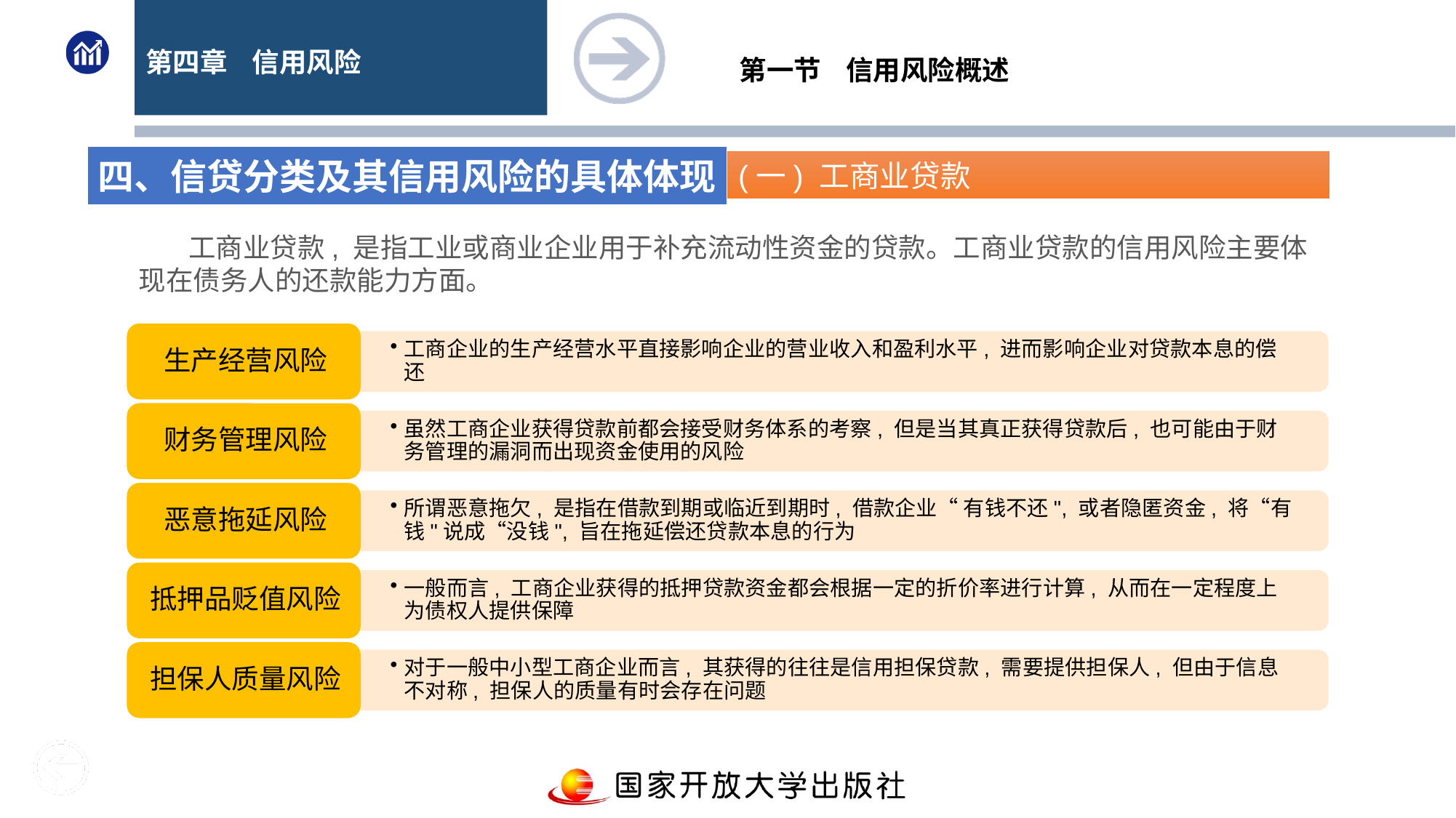

第一节    信用风险概述
第四章    信用风险
四、信贷分类及其信用风险的具体体现
(一) 工商业贷款
       工商业贷款, 是指工业或商业企业用于补充流动性资金的贷款。工商业贷款的信用风险主要体现在债务人的还款能力方面。
工商企业的生产经营水平直接影响企业的营业收入和盈利水平, 进而影响企业对贷款本息的偿还
生产经营风险
虽然工商企业获得贷款前都会接受财务体系的考察, 但是当其真正获得贷款后, 也可能由于财务管理的漏洞而出现资金使用的风险
财务管理风险
所谓恶意拖欠, 是指在借款到期或临近到期时, 借款企业“ 有钱不还", 或者隐匿资金, 将“有钱"说成“没钱", 旨在拖延偿还贷款本息的行为
恶意拖延风险
一般而言, 工商企业获得的抵押贷款资金都会根据一定的折价率进行计算, 从而在一定程度上为债权人提供保障
抵押品贬值风险
对于一般中小型工商企业而言, 其获得的往往是信用担保贷款, 需要提供担保人, 但由于信息不对称, 担保人的质量有时会存在问题
担保人质量风险